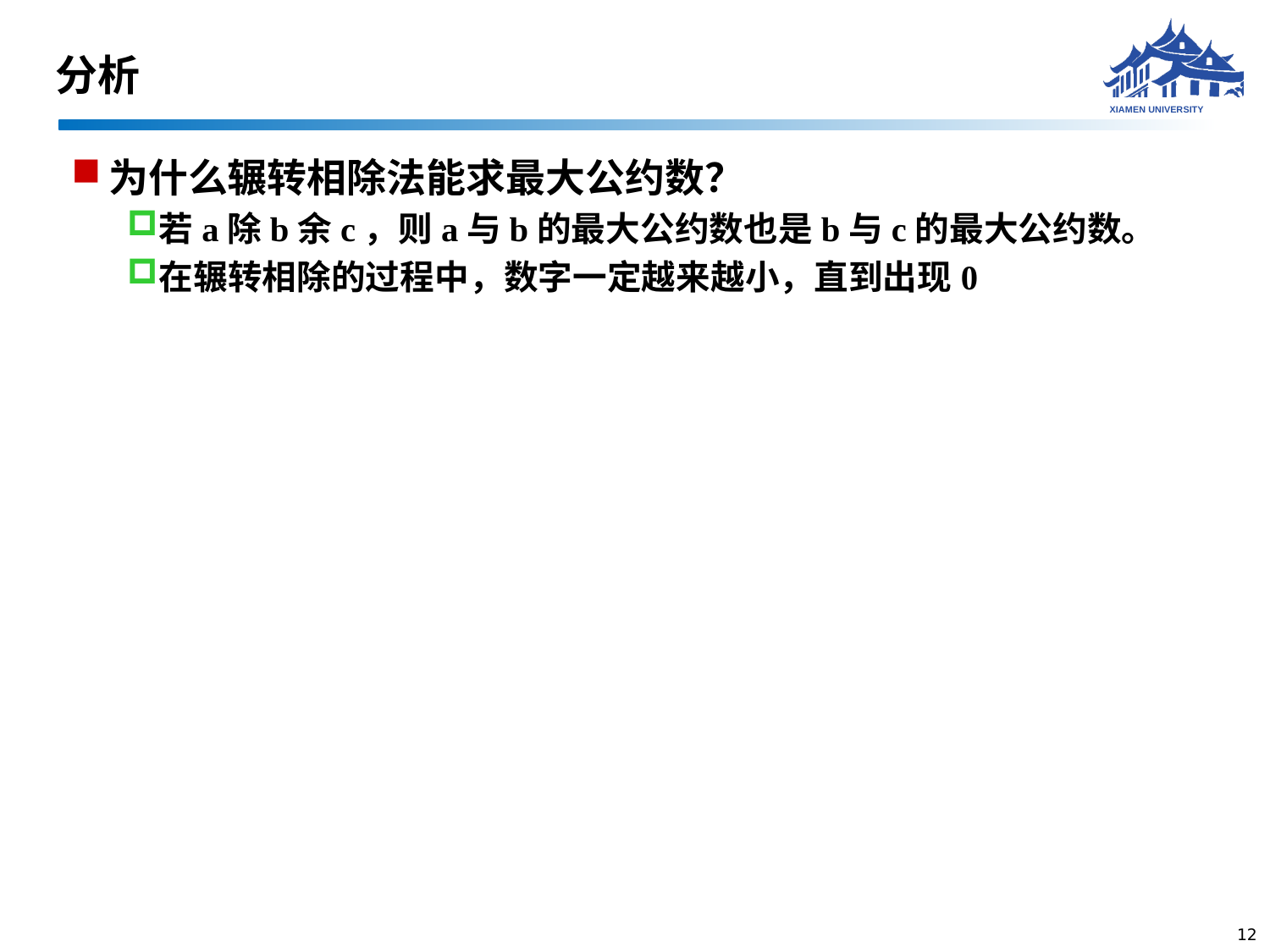

# 分析
为什么辗转相除法能求最大公约数？
若a除b余c，则a与b的最大公约数也是b与c的最大公约数。
在辗转相除的过程中，数字一定越来越小，直到出现0
12